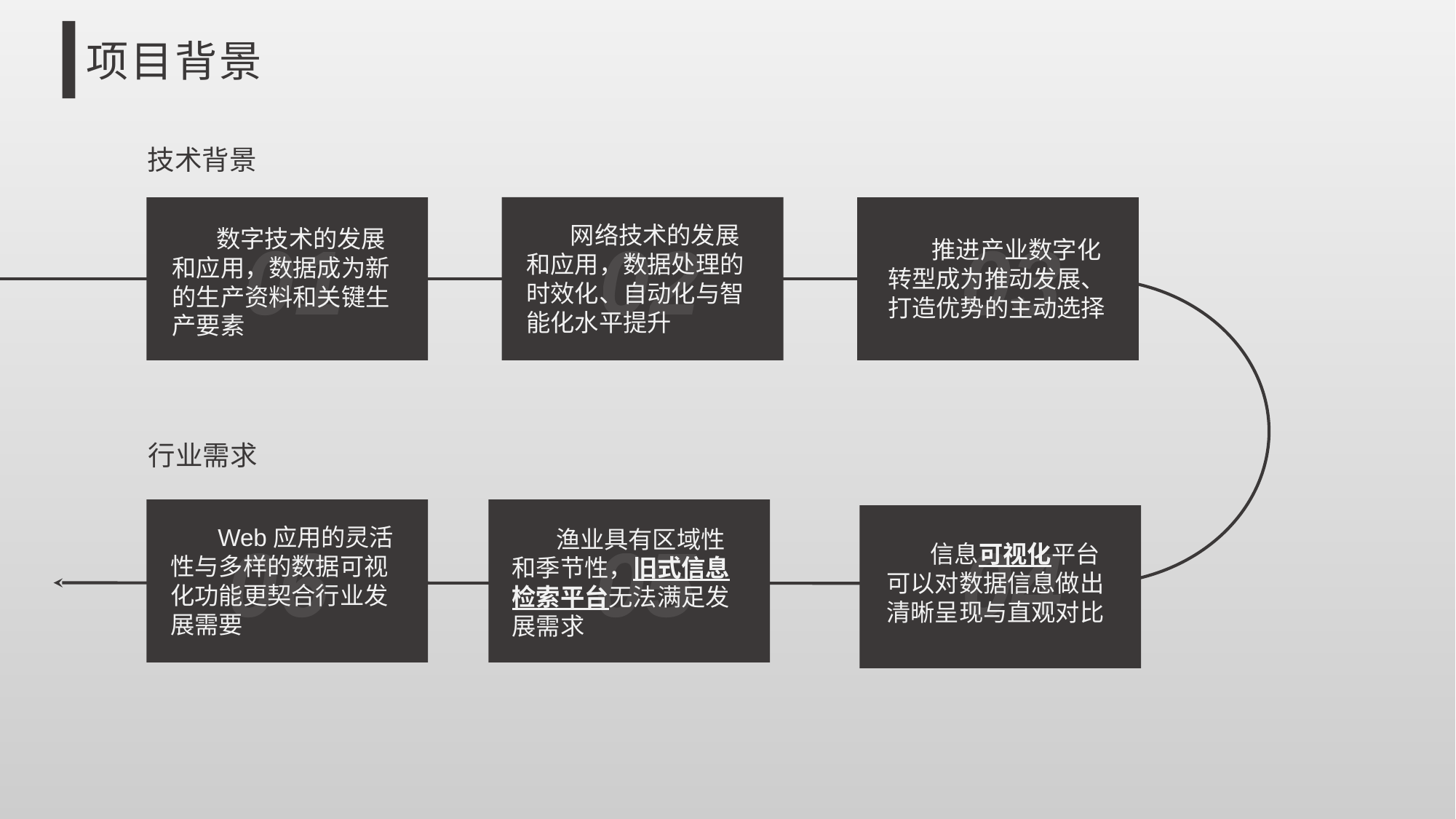

项目背景
技术背景

       网络技术的发展和应用，数据处理的时效化、自动化与智能化水平提升
       数字技术的发展和应用，数据成为新的生产资料和关键生产要素
01
02
03
       推进产业数字化转型成为推动发展、打造优势的主动选择

行业需求

       Web应用的灵活性与多样的数据可视化功能更契合行业发展需要
       渔业具有区域性和季节性，旧式信息检索平台无法满足发展需求
06
05
04
       信息可视化平台可以对数据信息做出清晰呈现与直观对比